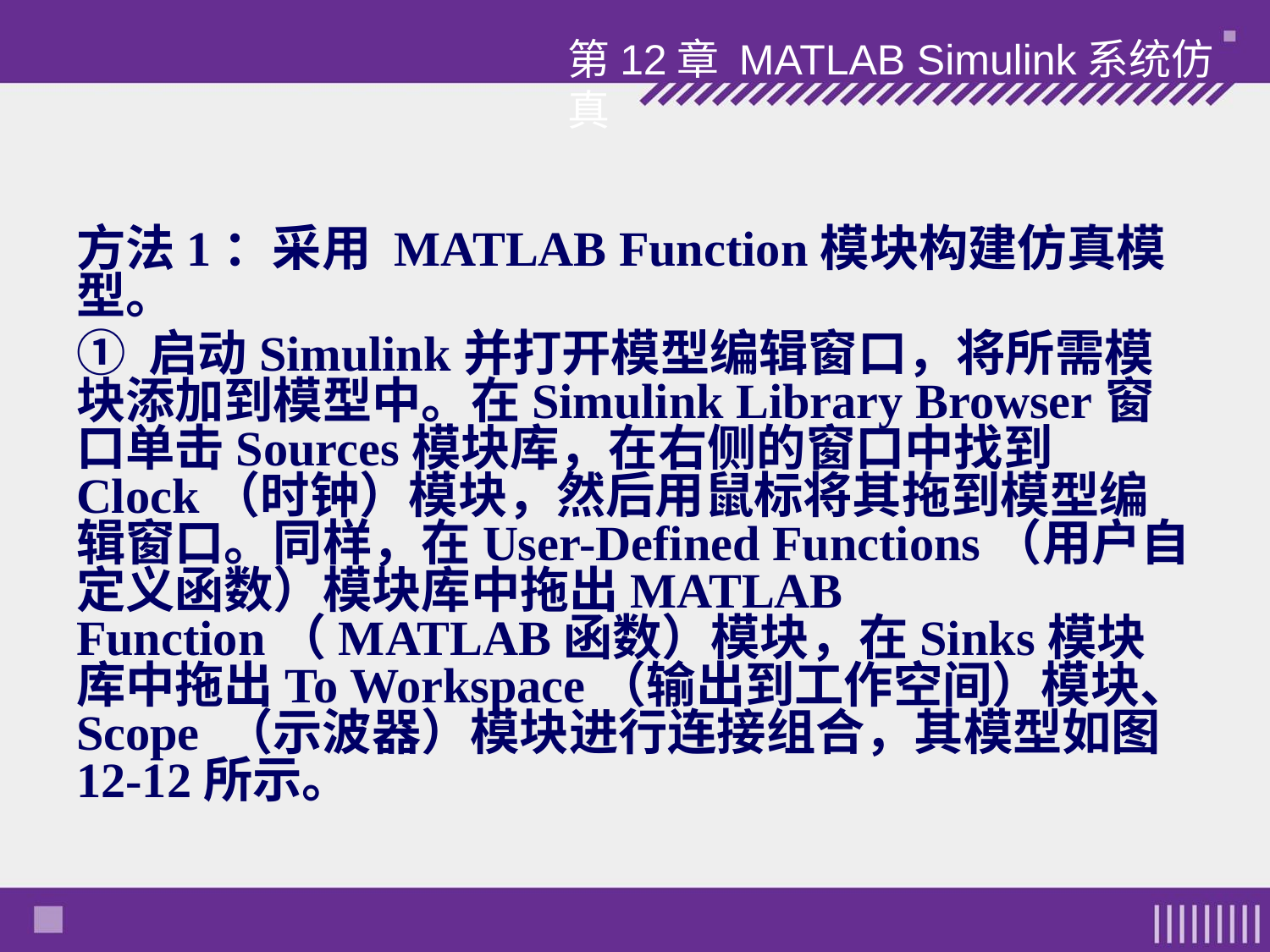

第12章 MATLAB Simulink系统仿真
方法1：采用 MATLAB Function模块构建仿真模型。
① 启动Simulink并打开模型编辑窗口，将所需模块添加到模型中。在Simulink Library Browser窗口单击Sources模块库，在右侧的窗口中找到Clock（时钟）模块，然后用鼠标将其拖到模型编辑窗口。同样，在User-Defined Functions（用户自定义函数）模块库中拖出MATLAB Function（MATLAB函数）模块，在Sinks模块库中拖出To Workspace（输出到工作空间）模块、Scope （示波器）模块进行连接组合，其模型如图12-12所示。